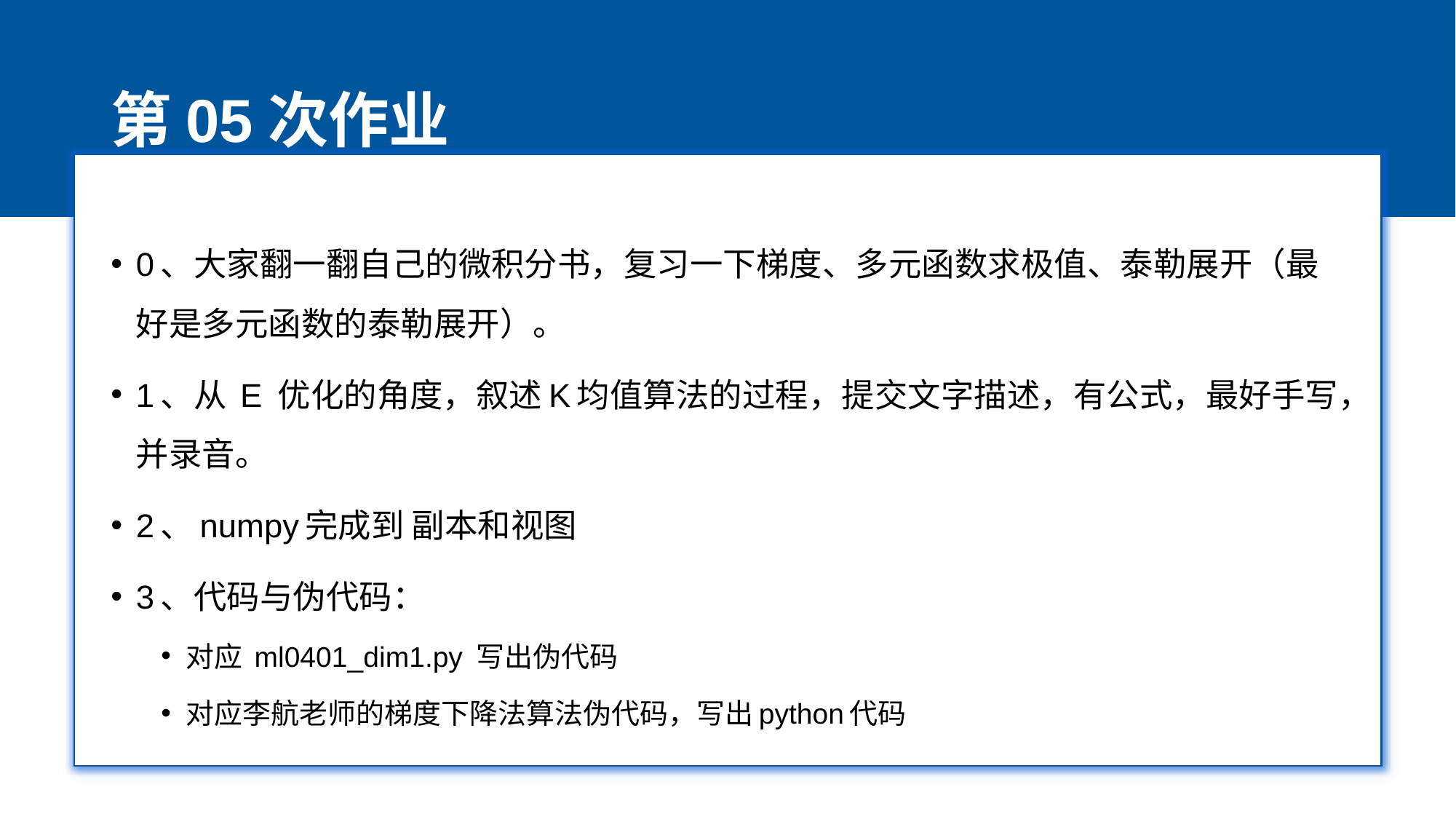

# 第05次作业
0、大家翻一翻自己的微积分书，复习一下梯度、多元函数求极值、泰勒展开（最好是多元函数的泰勒展开）。
1、从 E 优化的角度，叙述K均值算法的过程，提交文字描述，有公式，最好手写，并录音。
2、numpy完成到 副本和视图
3、代码与伪代码：
对应 ml0401_dim1.py 写出伪代码
对应李航老师的梯度下降法算法伪代码，写出python代码